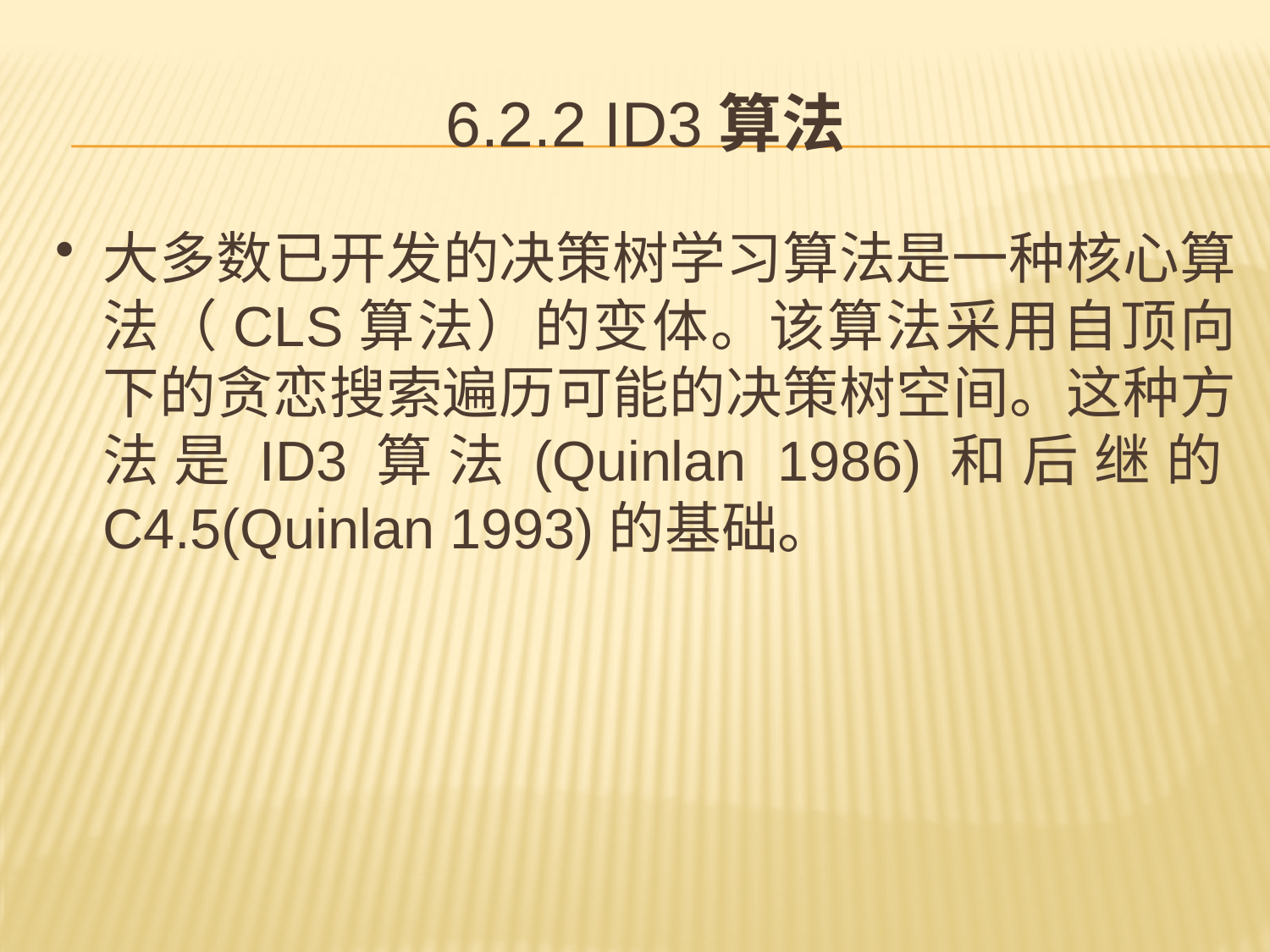

# 6.2.2 ID3算法
大多数已开发的决策树学习算法是一种核心算法（CLS算法）的变体。该算法采用自顶向下的贪恋搜索遍历可能的决策树空间。这种方法是ID3算法(Quinlan 1986)和后继的C4.5(Quinlan 1993)的基础。
35